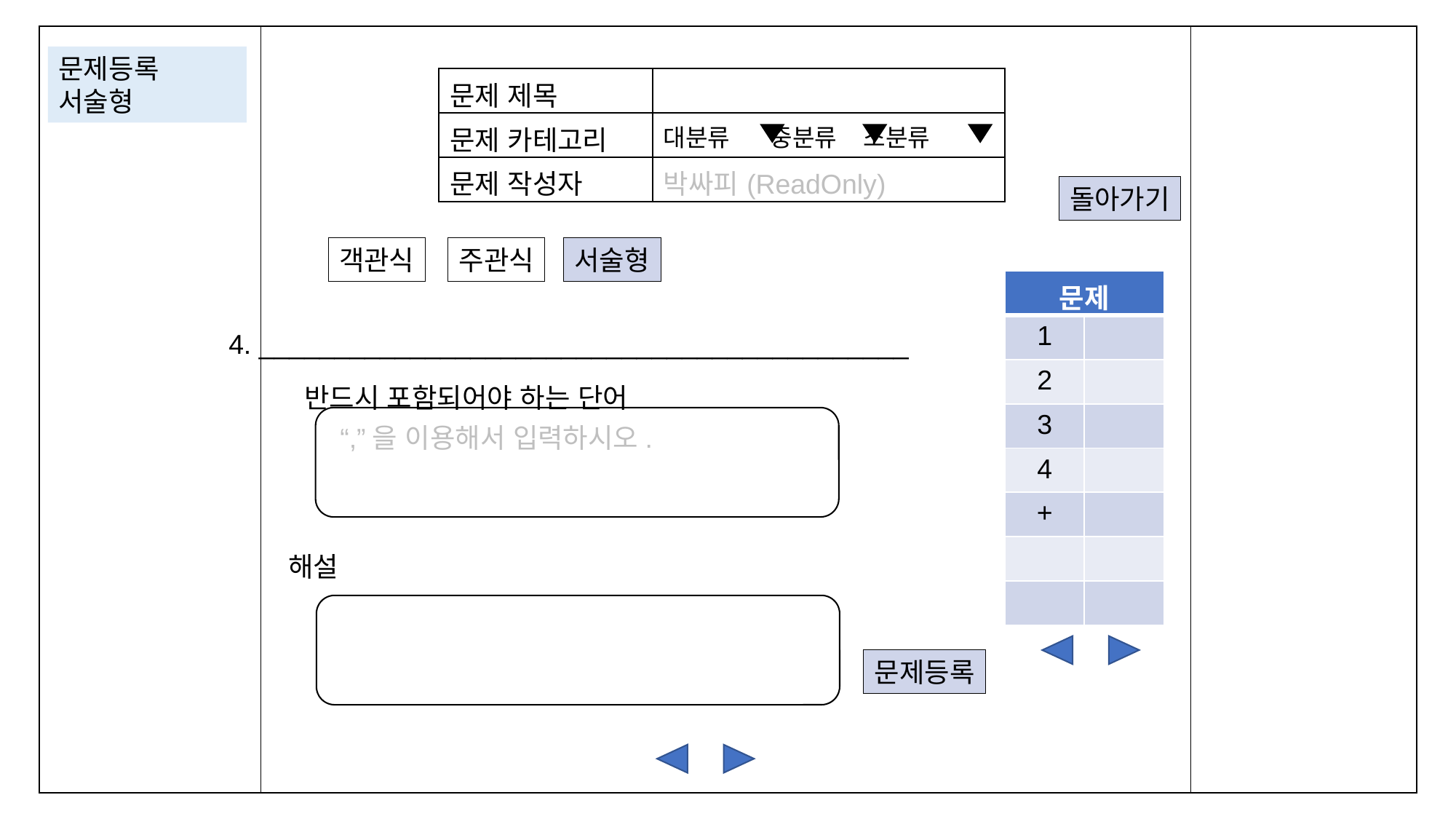

문제등록
서술형
| 문제 제목 |  |
| --- | --- |
| 문제 카테고리 | 대분류 중분류 소분류 |
| 문제 작성자 | 박싸피(ReadOnly) |

돌아가기
주관식
서술형
객관식
| 문제 |  |
| --- | --- |
| 1 |  |
| 2 |  |
| 3 |  |
| 4 |  |
| + |  |
|  |  |
|  |  |
4. ___________________________________________
반드시 포함되어야 하는 단어

“,”을 이용해서 입력하시오.
해설

문제등록